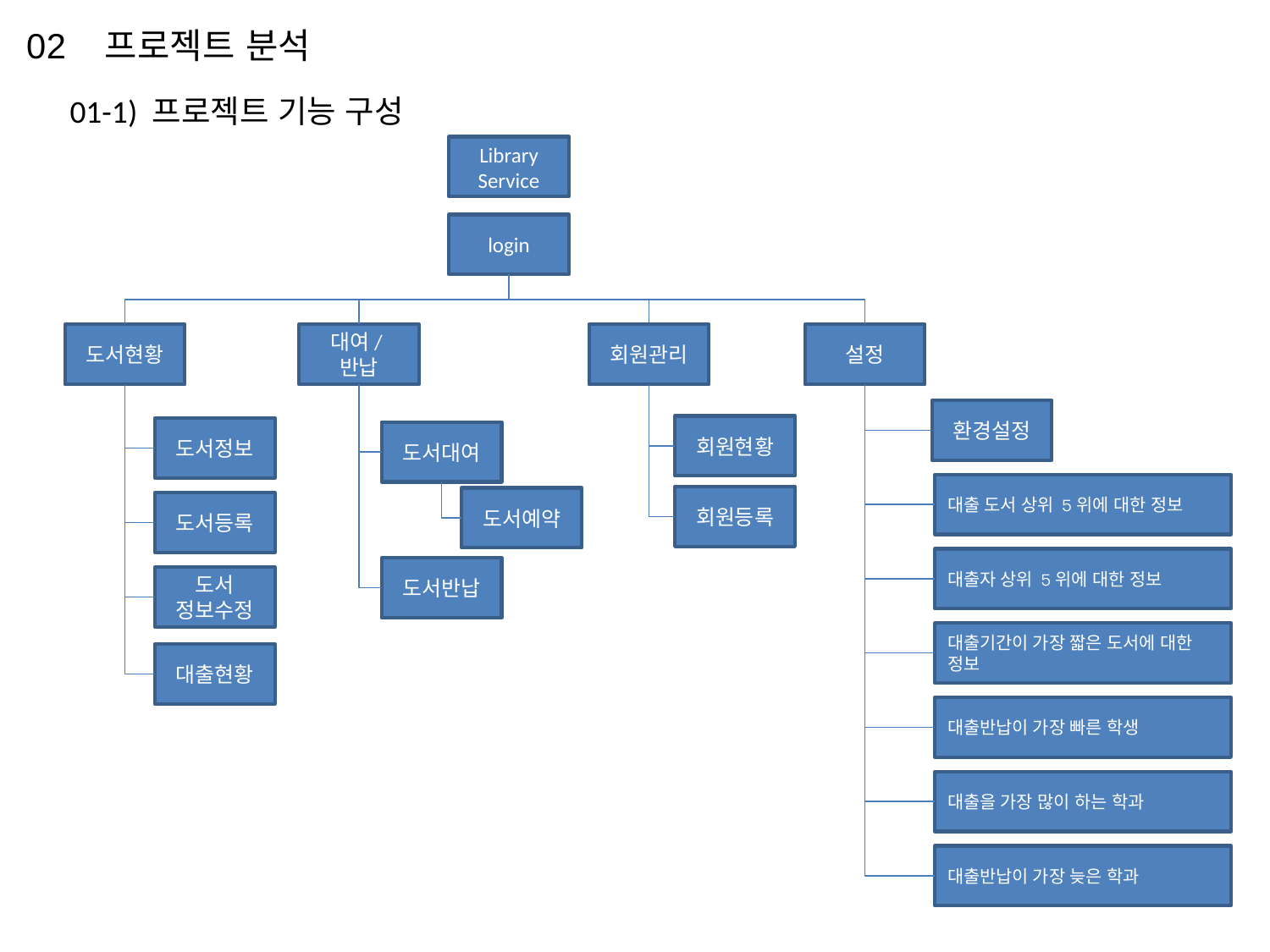

02   프로젝트 분석
01-1) 프로젝트 기능 구성
Library
Service
login
도서현황
대여/반납
회원관리
설정
환경설정
회원현황
도서정보
도서대여
대출 도서 상위 5위에 대한 정보
회원등록
도서예약
도서등록
대출자 상위 5위에 대한 정보
도서반납
도서
정보수정
대출기간이 가장 짧은 도서에 대한 정보
대출현황
대출반납이 가장 빠른 학생
대출을 가장 많이 하는 학과
대출반납이 가장 늦은 학과